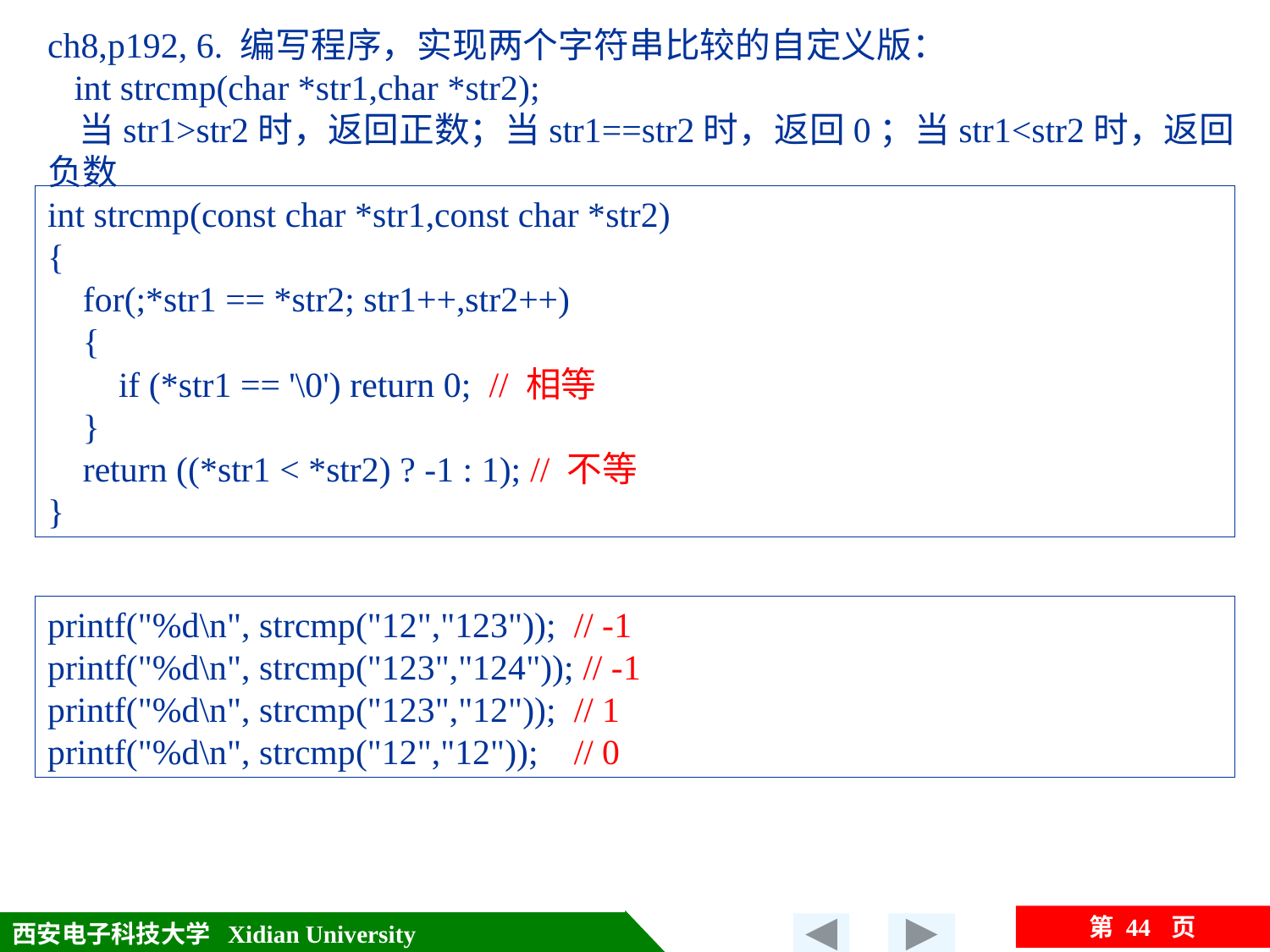

ch8,p192, 6. 编写程序，实现两个字符串比较的自定义版：
   int strcmp(char *str1,char *str2);
   当str1>str2时，返回正数；当str1==str2时，返回0；当str1<str2时，返回负数
int strcmp(const char *str1,const char *str2)
{
    for(;*str1 == *str2; str1++,str2++)
    {
        if (*str1 == '\0') return 0;  // 相等
    }
    return ((*str1 < *str2) ? -1 : 1); // 不等
}
printf("%d\n", strcmp("12","123"));  // -1
printf("%d\n", strcmp("123","124")); // -1
printf("%d\n", strcmp("123","12"));  // 1
printf("%d\n", strcmp("12","12"));    // 0